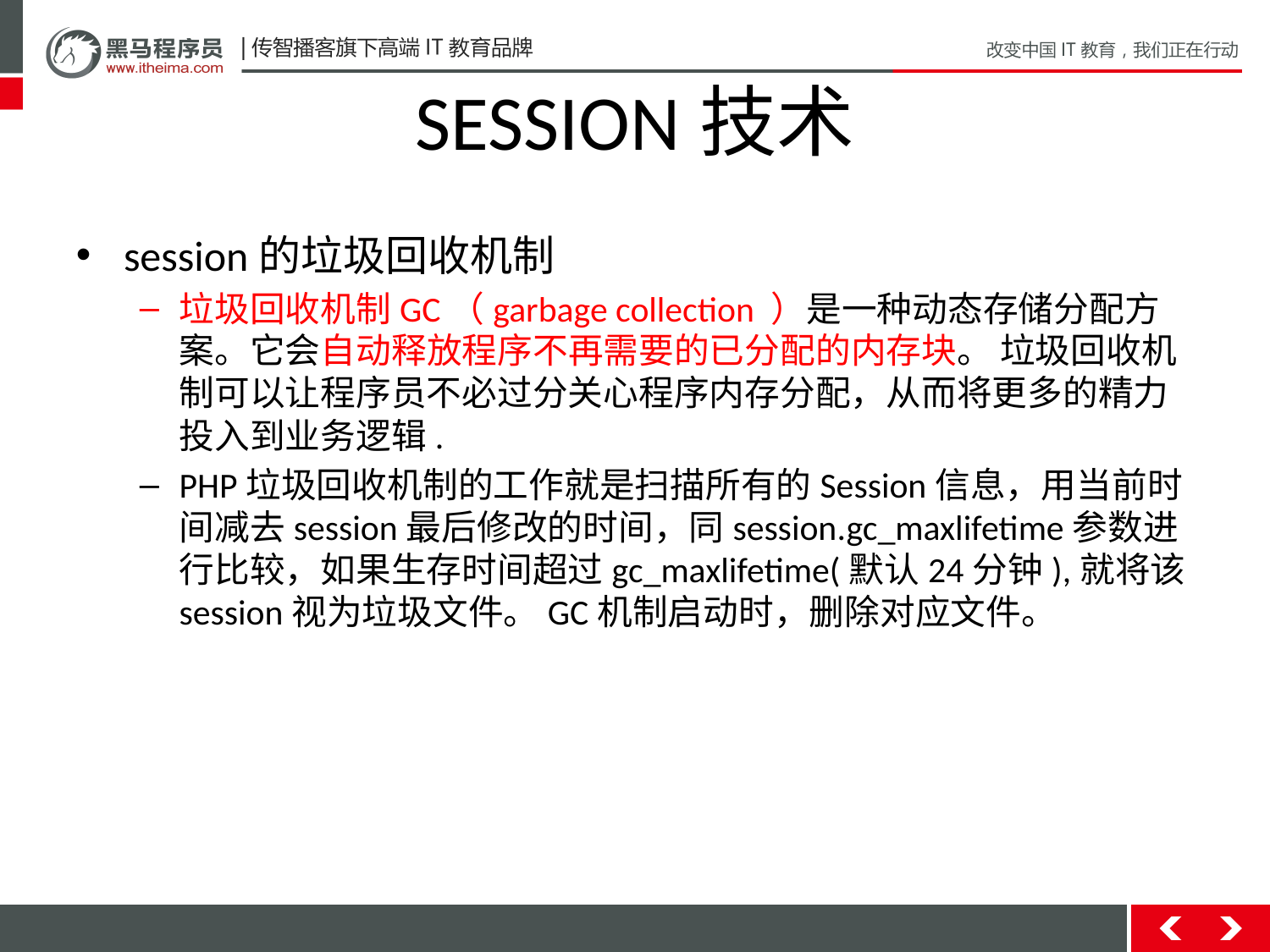

# SESSION技术
session的垃圾回收机制
垃圾回收机制GC（garbage collection ）是一种动态存储分配方案。它会自动释放程序不再需要的已分配的内存块。 垃圾回收机制可以让程序员不必过分关心程序内存分配，从而将更多的精力投入到业务逻辑.
PHP垃圾回收机制的工作就是扫描所有的Session信息，用当前时间减去session最后修改的时间，同session.gc_maxlifetime参数进行比较，如果生存时间超过gc_maxlifetime(默认24分钟),就将该session视为垃圾文件。GC机制启动时，删除对应文件。